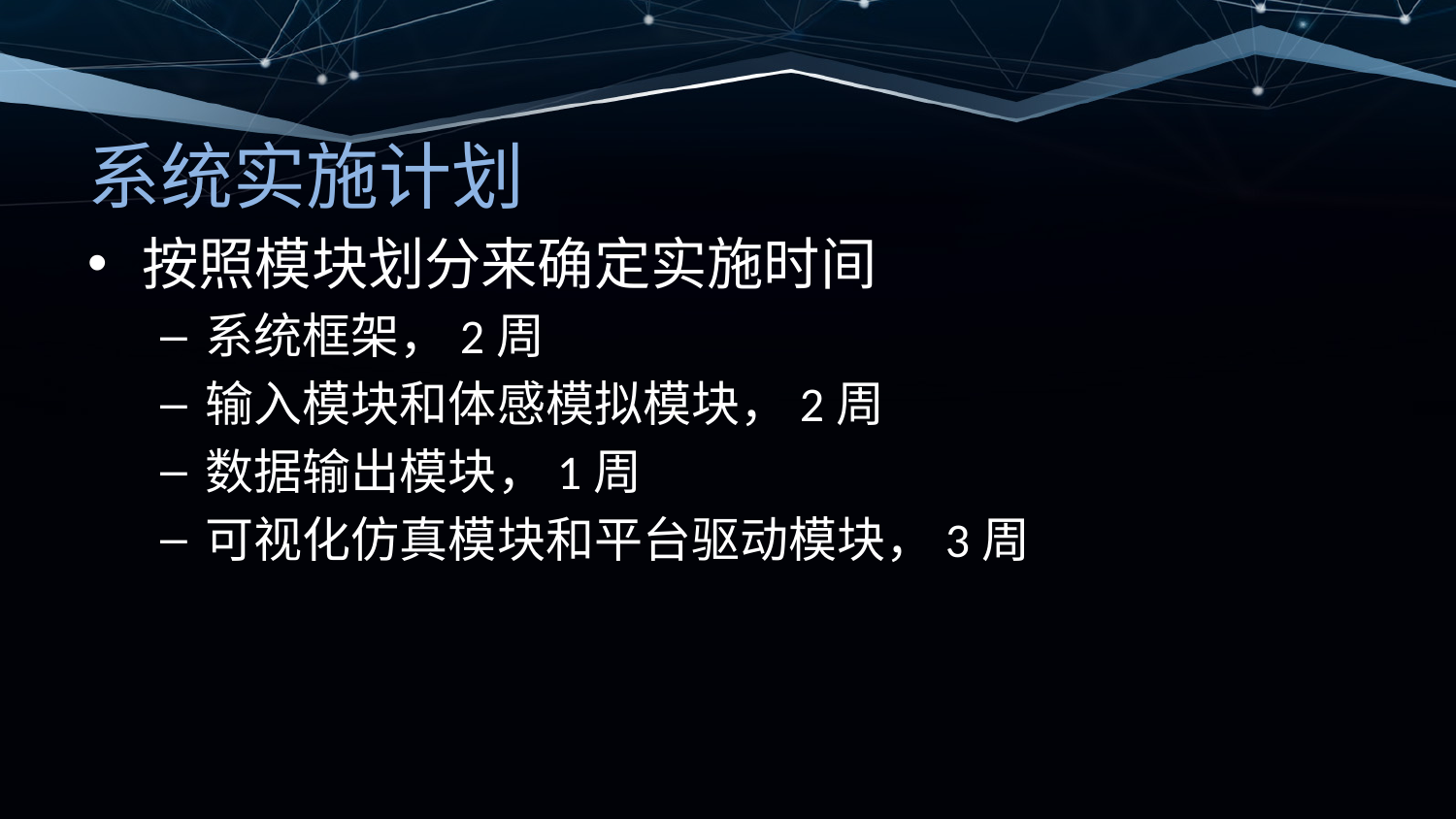

# 系统实施计划
按照模块划分来确定实施时间
系统框架，2周
输入模块和体感模拟模块，2周
数据输出模块，1周
可视化仿真模块和平台驱动模块，3周